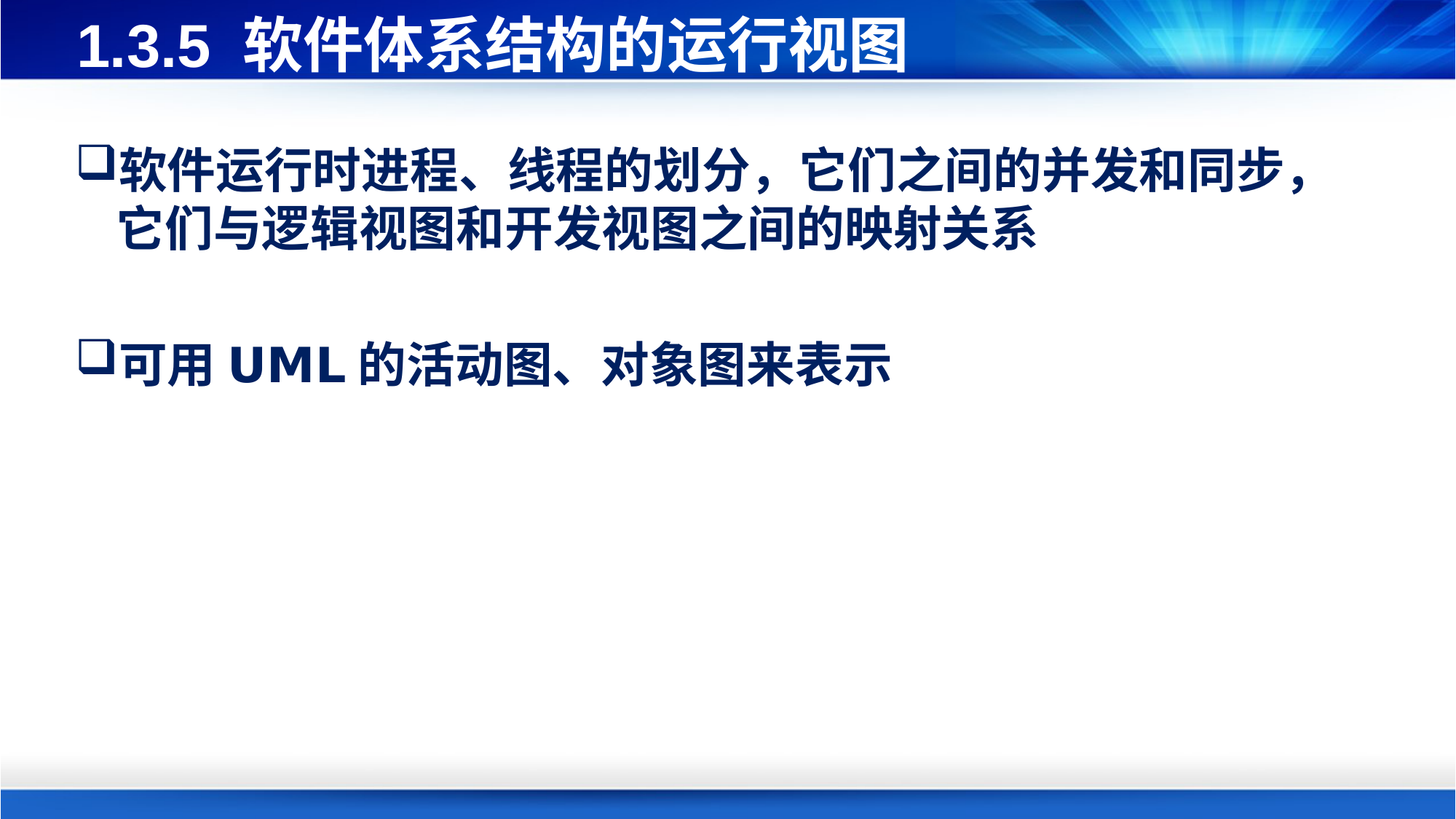

# 1.3.5 软件体系结构的运行视图
软件运行时进程、线程的划分，它们之间的并发和同步，它们与逻辑视图和开发视图之间的映射关系

可用UML的活动图、对象图来表示